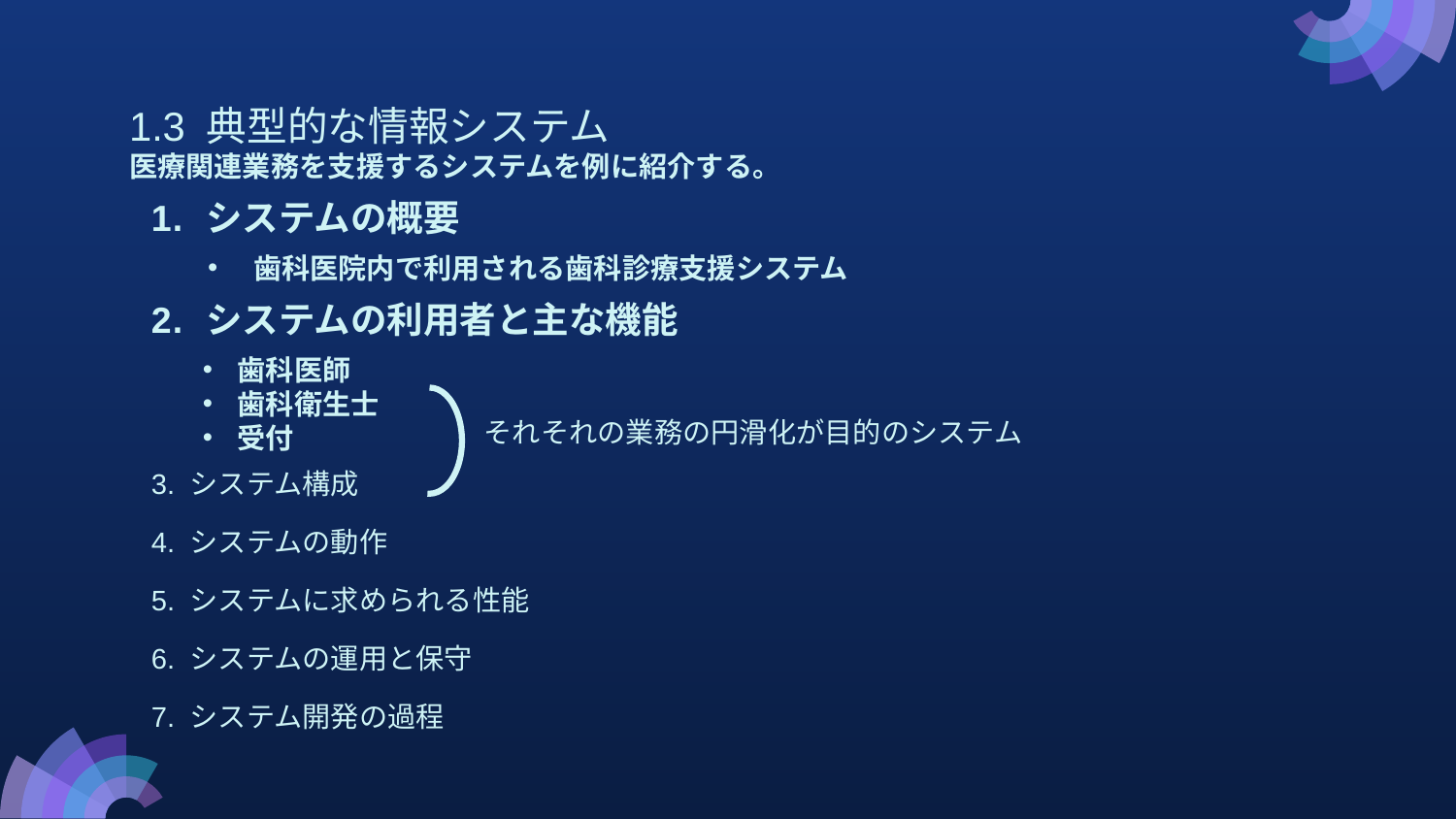

# 1.3 典型的な情報システム 医療関連業務を支援するシステムを例に紹介する。
システムの概要
歯科医院内で利用される歯科診療支援システム
システムの利用者と主な機能
歯科医師
歯科衛生士
受付
3. システム構成
4. システムの動作
5. システムに求められる性能
6. システムの運用と保守
7. システム開発の過程

それそれの業務の円滑化が目的のシステム